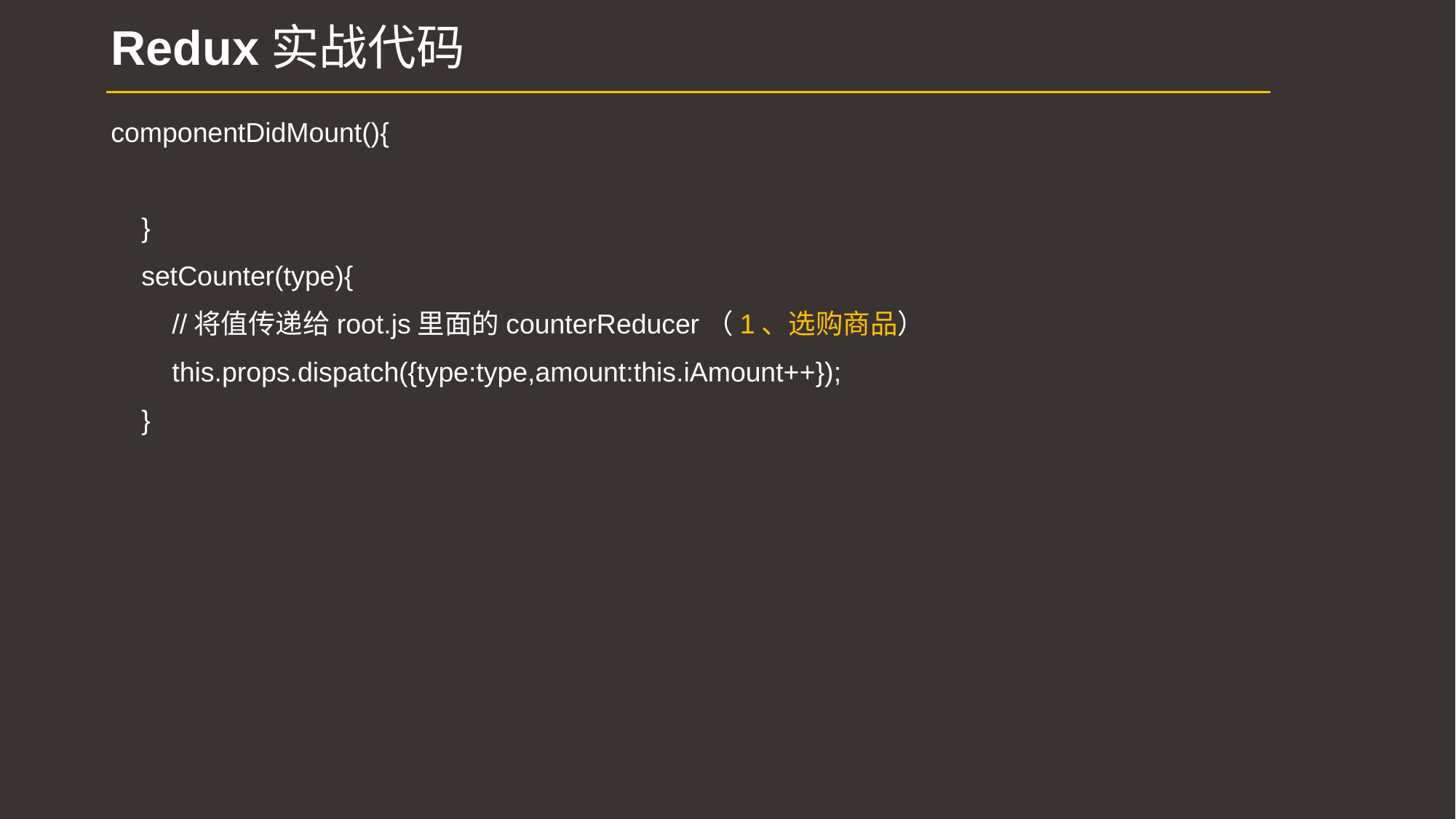

# Redux实战代码
componentDidMount(){

    }
    setCounter(type){
        //将值传递给root.js里面的counterReducer（1、选购商品）
        this.props.dispatch({type:type,amount:this.iAmount++});
    }